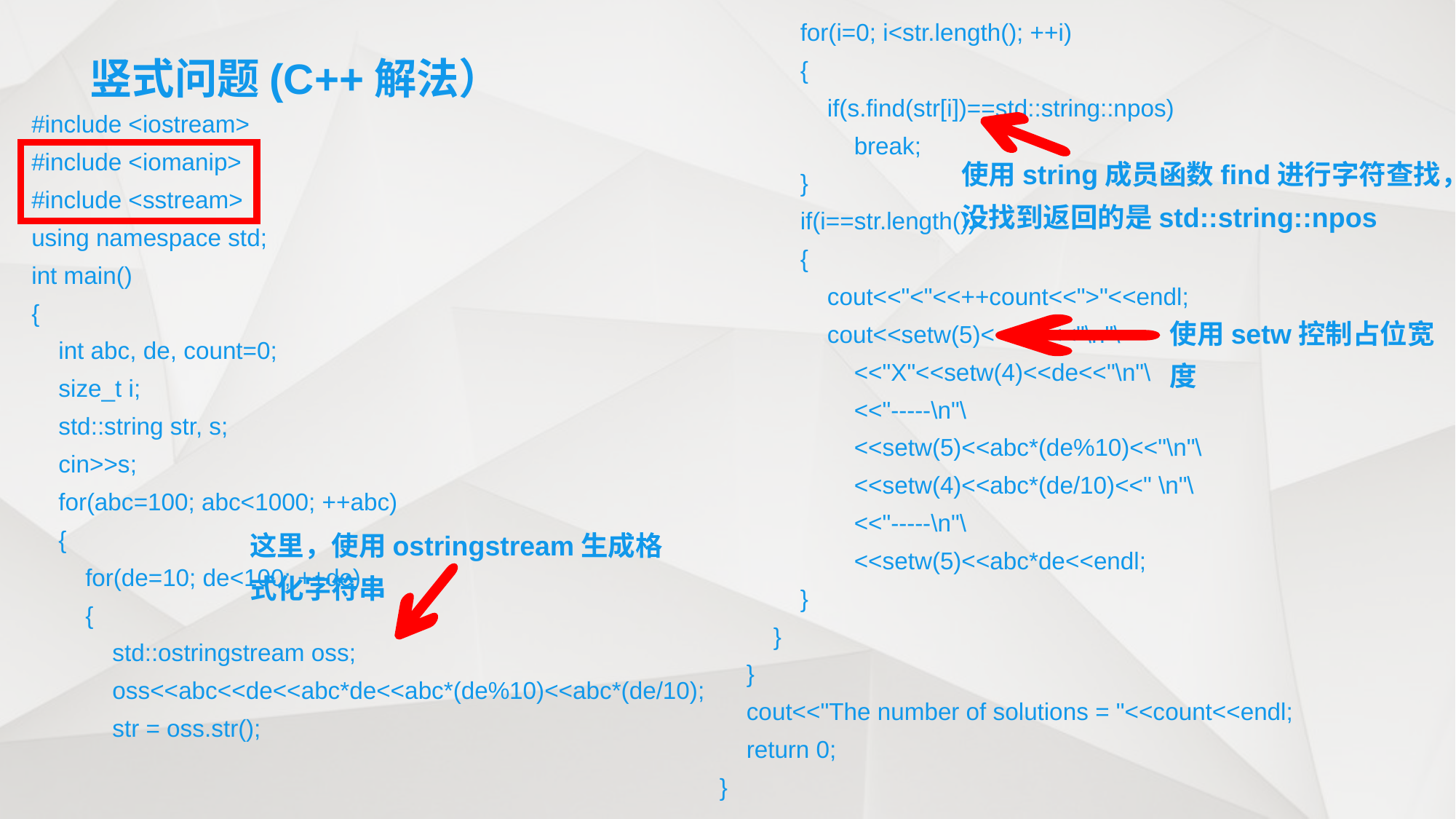

for(i=0; i<str.length(); ++i)
            {
                if(s.find(str[i])==std::string::npos)
                    break;
            }
            if(i==str.length())
            {
                cout<<"<"<<++count<<">"<<endl;
                cout<<setw(5)<<abc<<"\n"\
                    <<"X"<<setw(4)<<de<<"\n"\
                    <<"-----\n"\
                    <<setw(5)<<abc*(de%10)<<"\n"\
                    <<setw(4)<<abc*(de/10)<<" \n"\
                    <<"-----\n"\
                    <<setw(5)<<abc*de<<endl;
            }
        }
    }
    cout<<"The number of solutions = "<<count<<endl;
    return 0;
}
# 竖式问题(C++解法）
#include <iostream>
#include <iomanip>
#include <sstream>
using namespace std;
int main()
{
    int abc, de, count=0;
    size_t i;
    std::string str, s;
    cin>>s;
    for(abc=100; abc<1000; ++abc)
    {
        for(de=10; de<100; ++de)
        {
            std::ostringstream oss;
            oss<<abc<<de<<abc*de<<abc*(de%10)<<abc*(de/10);
            str = oss.str();

使用string成员函数find进行字符查找，
没找到返回的是std::string::npos
使用setw控制占位宽度

这里，使用ostringstream生成格式化字符串